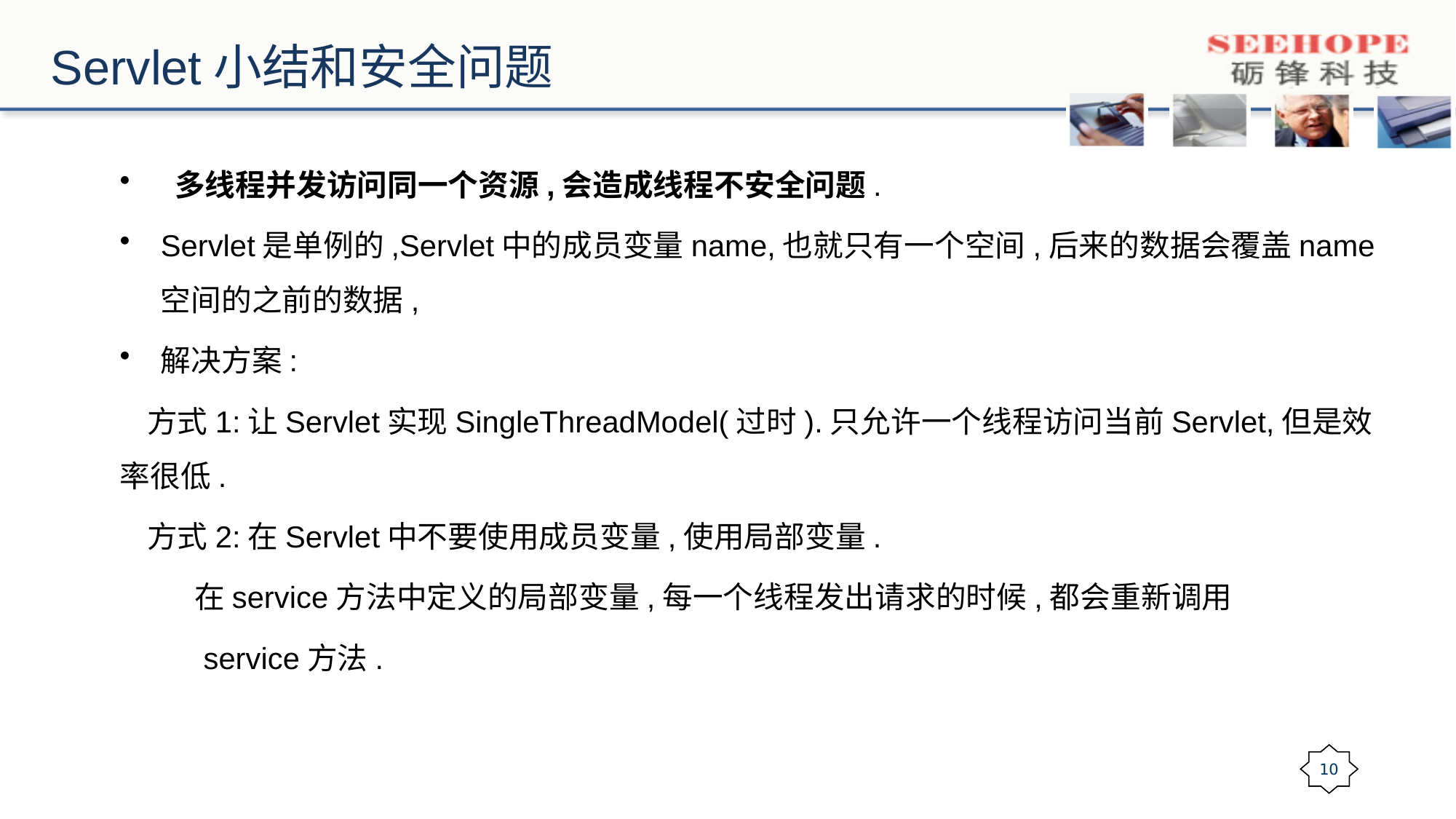

# Servlet小结和安全问题
 多线程并发访问同一个资源,会造成线程不安全问题.
Servlet是单例的,Servlet中的成员变量name,也就只有一个空间,后来的数据会覆盖name空间的之前的数据,
解决方案:
   方式1:让Servlet实现SingleThreadModel(过时).只允许一个线程访问当前Servlet,但是效率很低.
   方式2:在Servlet中不要使用成员变量,使用局部变量.
          在service方法中定义的局部变量,每一个线程发出请求的时候,都会重新调用
          service方法.